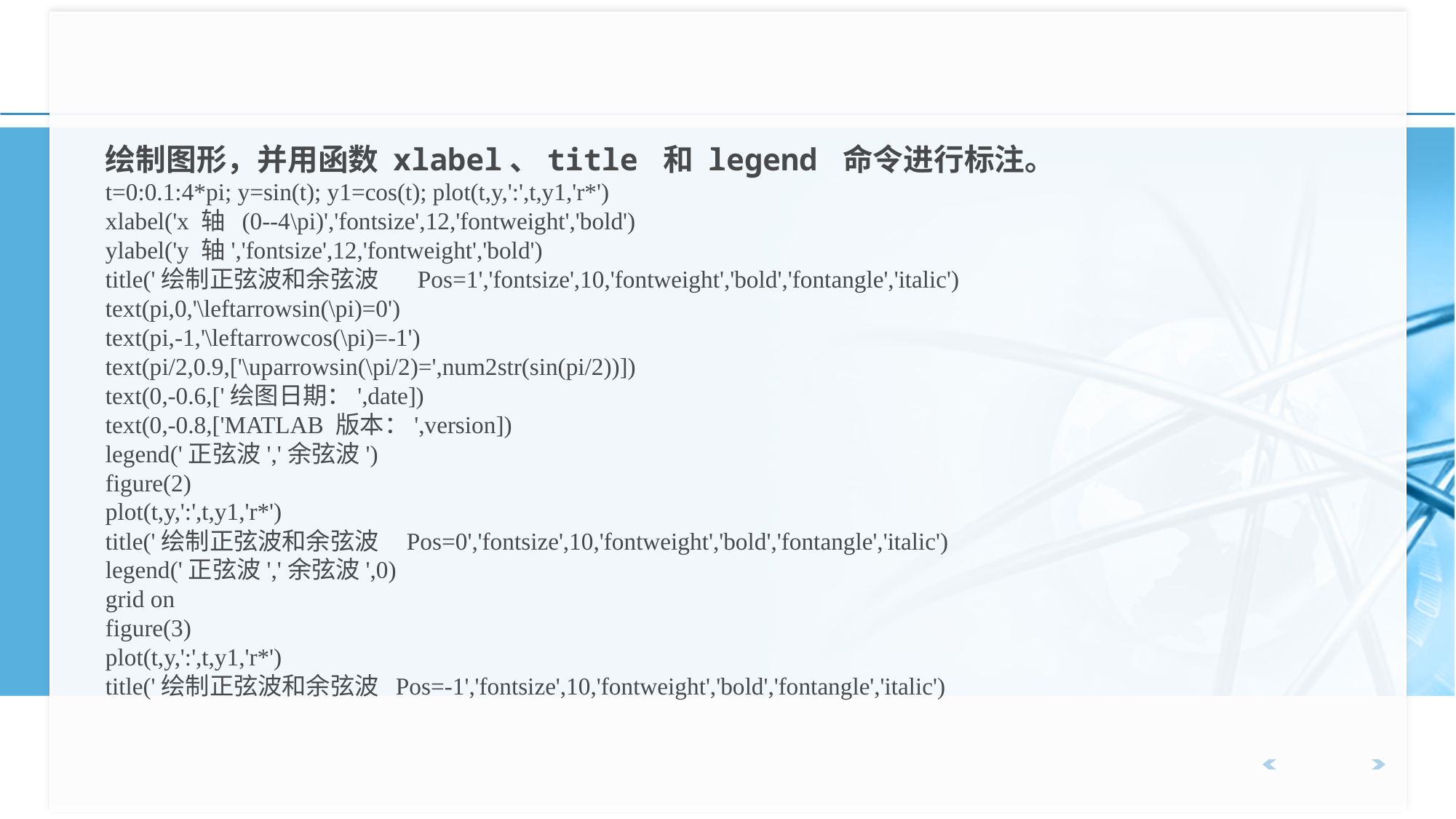

绘制图形，并用函数 xlabel、title 和 legend 命令进行标注。
t=0:0.1:4*pi; y=sin(t); y1=cos(t); plot(t,y,':',t,y1,'r*')
xlabel('x 轴  (0--4\pi)','fontsize',12,'fontweight','bold')
ylabel('y 轴','fontsize',12,'fontweight','bold')
title('绘制正弦波和余弦波      Pos=1','fontsize',10,'fontweight','bold','fontangle','italic')
text(pi,0,'\leftarrowsin(\pi)=0')
text(pi,-1,'\leftarrowcos(\pi)=-1')
text(pi/2,0.9,['\uparrowsin(\pi/2)=',num2str(sin(pi/2))])
text(0,-0.6,['绘图日期：',date])
text(0,-0.8,['MATLAB 版本：',version])
legend('正弦波','余弦波')
figure(2)
plot(t,y,':',t,y1,'r*')
title('绘制正弦波和余弦波    Pos=0','fontsize',10,'fontweight','bold','fontangle','italic')
legend('正弦波','余弦波',0)
grid on
figure(3)
plot(t,y,':',t,y1,'r*')
title('绘制正弦波和余弦波  Pos=-1','fontsize',10,'fontweight','bold','fontangle','italic')
37